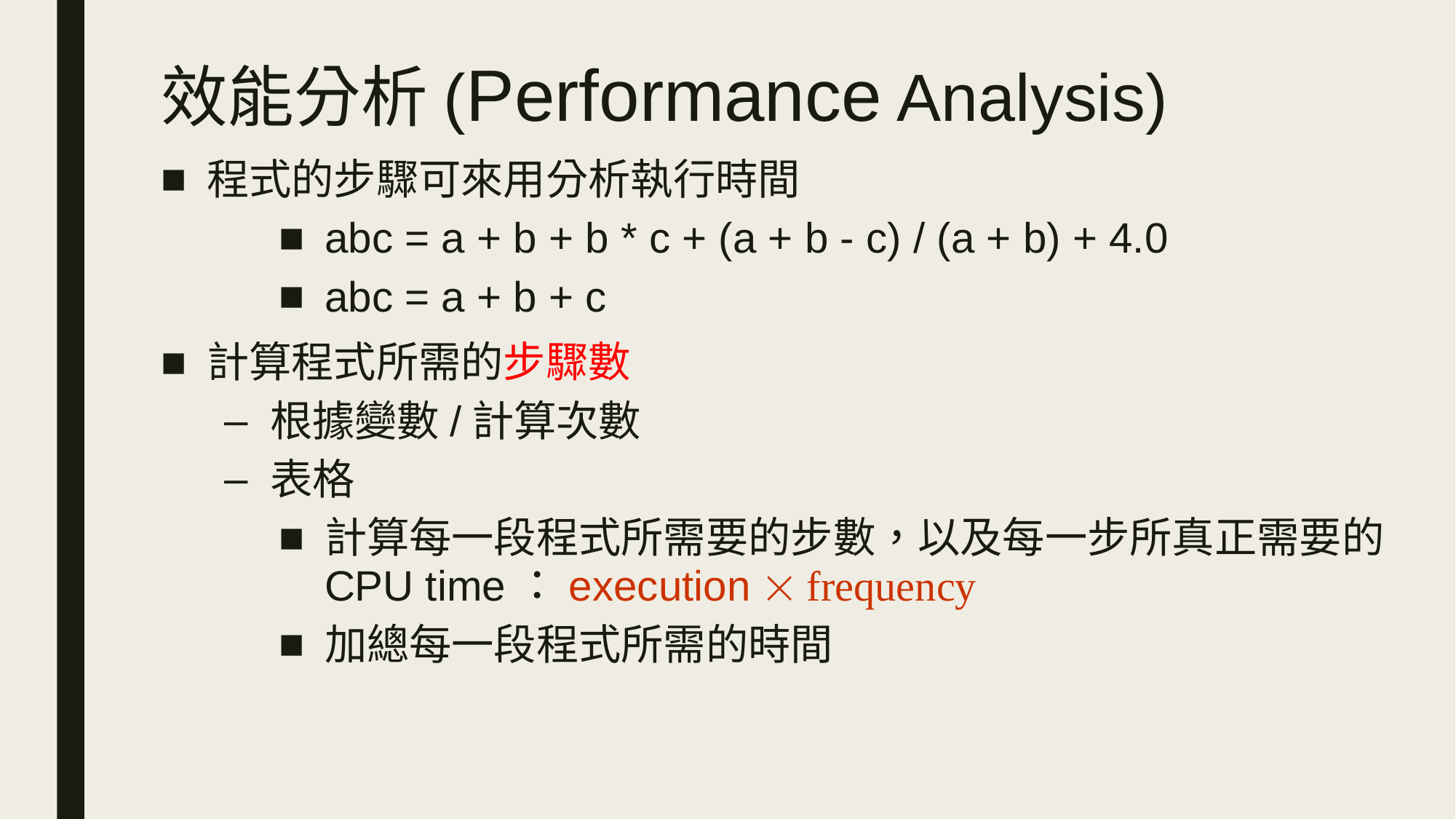

# 效能分析(Performance Analysis)
程式的步驟可來用分析執行時間
abc = a + b + b * c + (a + b - c) / (a + b) + 4.0
abc = a + b + c
計算程式所需的步驟數
根據變數/計算次數
表格
計算每一段程式所需要的步數，以及每一步所真正需要的CPU time：execution × frequency
加總每一段程式所需的時間